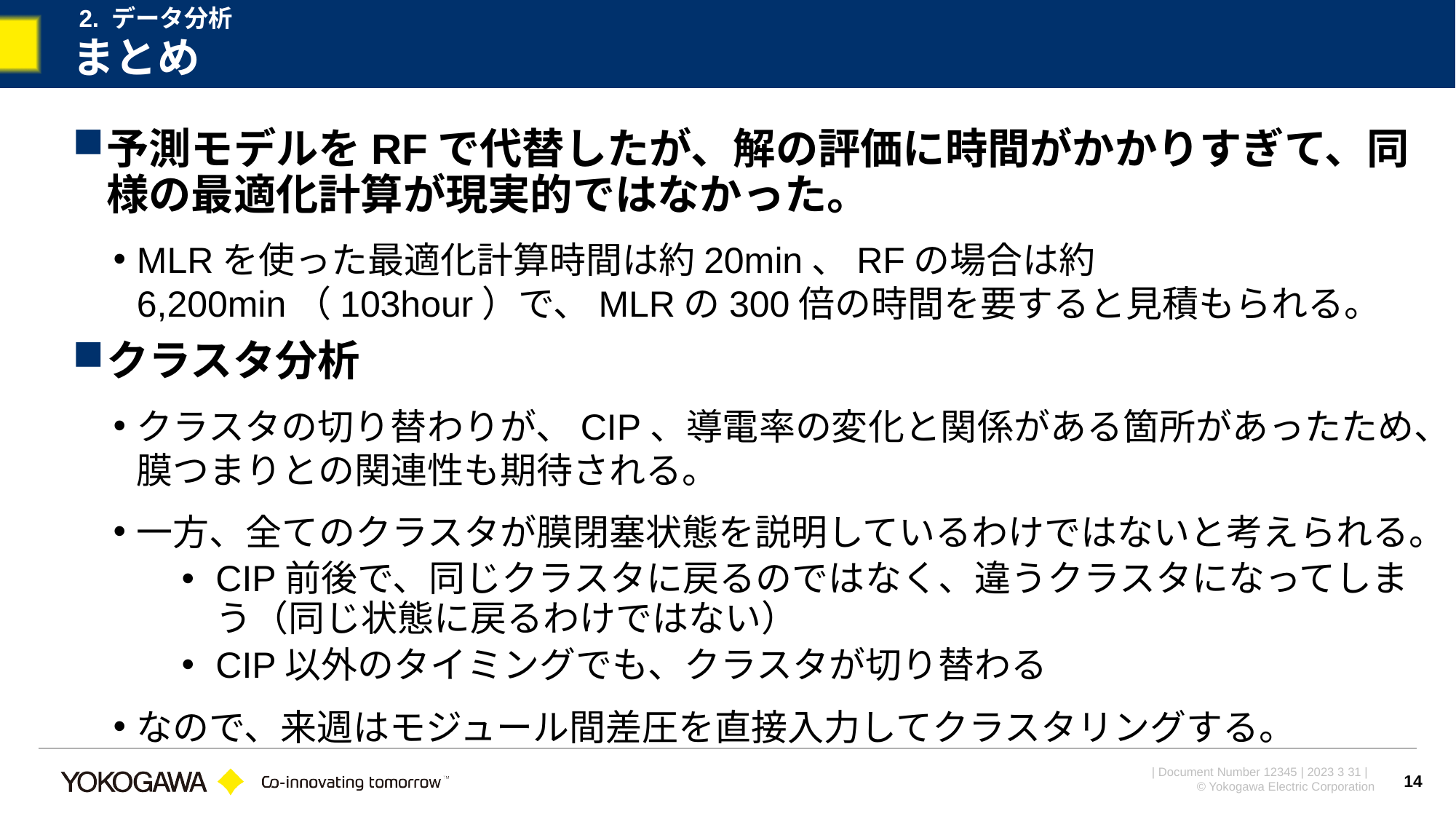

2. データ分析
# まとめ
予測モデルをRFで代替したが、解の評価に時間がかかりすぎて、同様の最適化計算が現実的ではなかった。
MLRを使った最適化計算時間は約20min、RFの場合は約6,200min（103hour）で、MLRの300倍の時間を要すると見積もられる。
クラスタ分析
クラスタの切り替わりが、CIP、導電率の変化と関係がある箇所があったため、膜つまりとの関連性も期待される。
一方、全てのクラスタが膜閉塞状態を説明しているわけではないと考えられる。
CIP前後で、同じクラスタに戻るのではなく、違うクラスタになってしまう（同じ状態に戻るわけではない）
CIP以外のタイミングでも、クラスタが切り替わる
なので、来週はモジュール間差圧を直接入力してクラスタリングする。
14